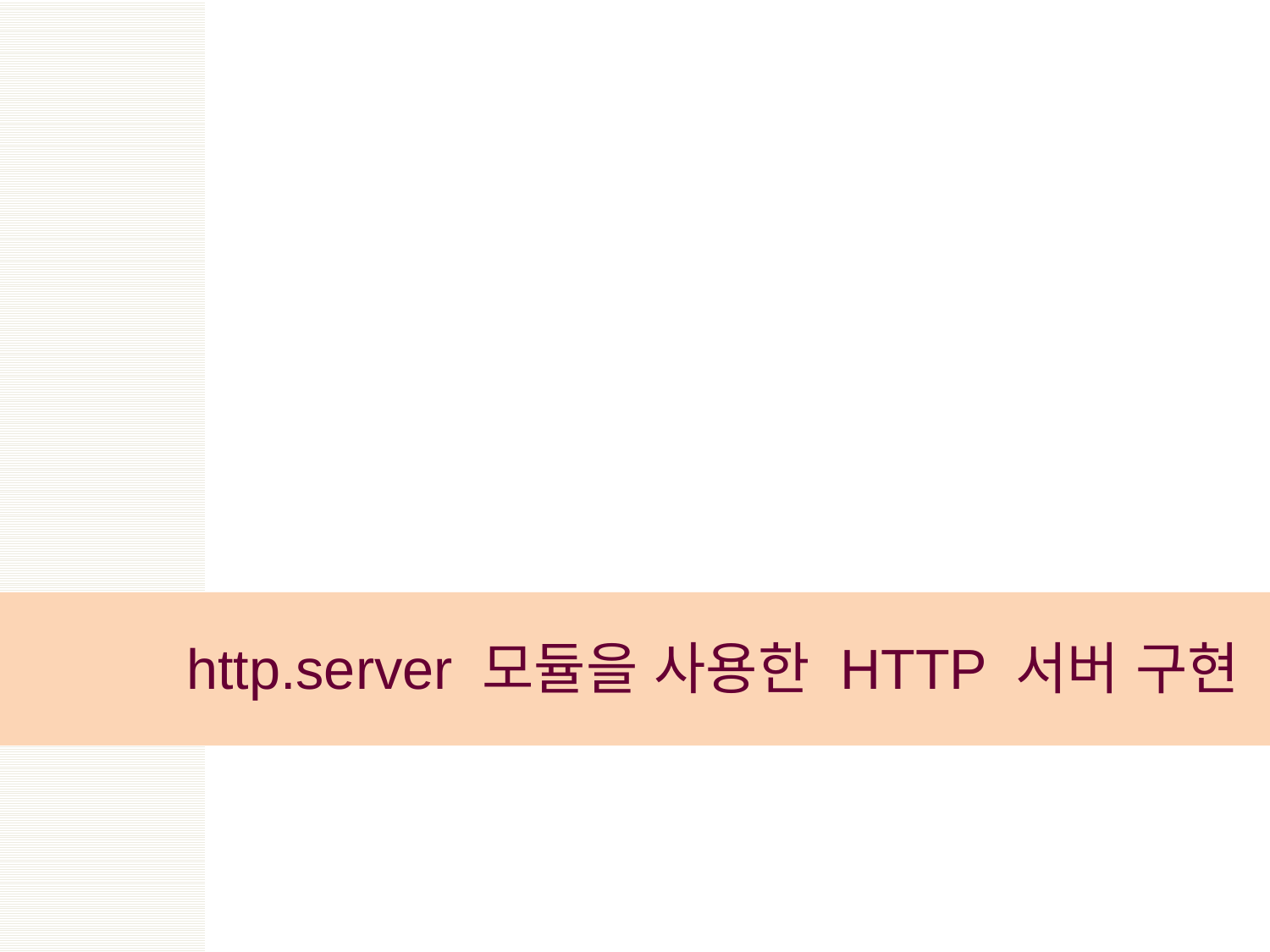

# http.server 모듈을 사용한 HTTP 서버 구현